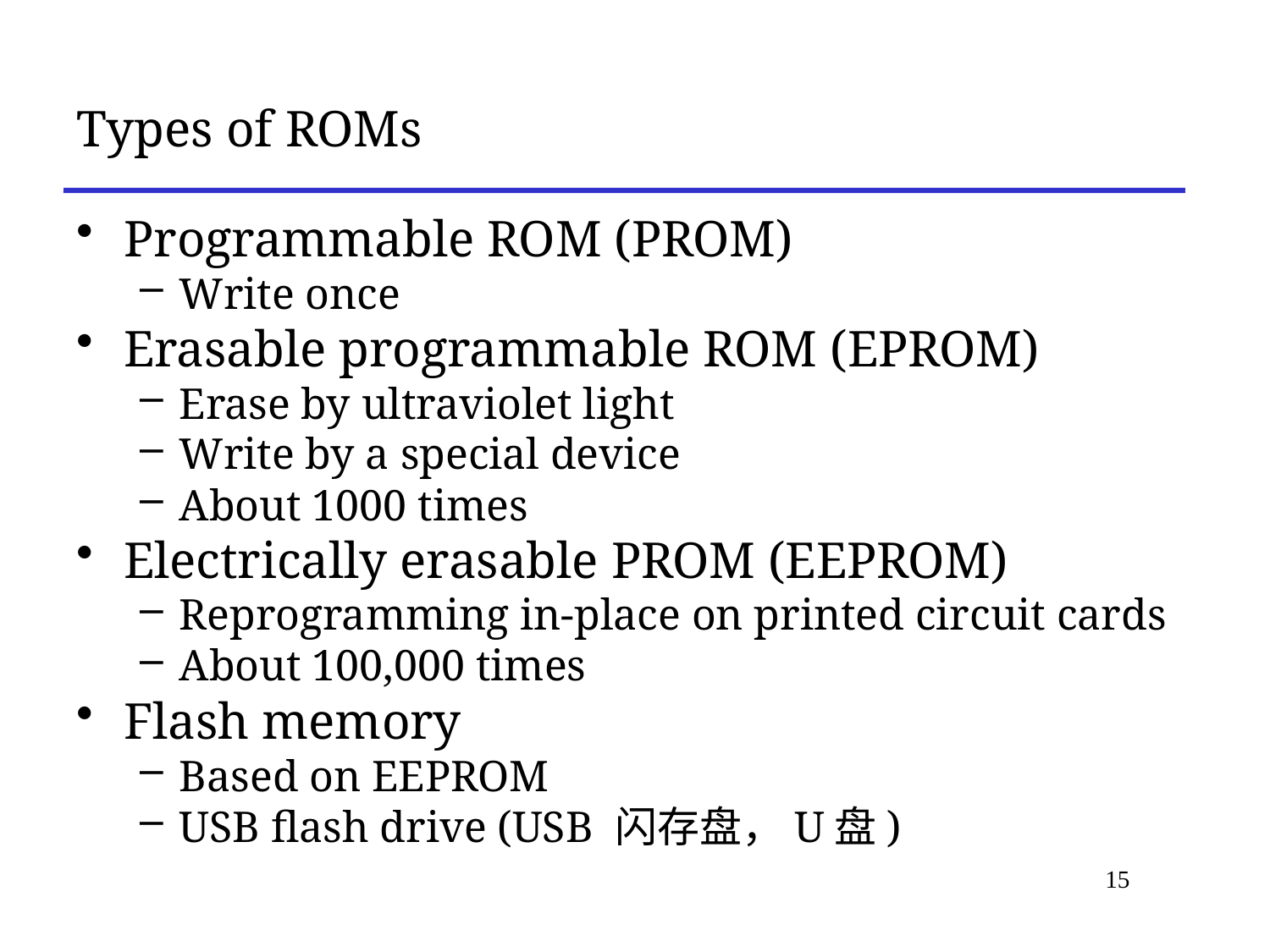

# Types of ROMs
Programmable ROM (PROM)
Write once
Erasable programmable ROM (EPROM)
Erase by ultraviolet light
Write by a special device
About 1000 times
Electrically erasable PROM (EEPROM)
Reprogramming in-place on printed circuit cards
About 100,000 times
Flash memory
Based on EEPROM
USB flash drive (USB 闪存盘，U盘)
15